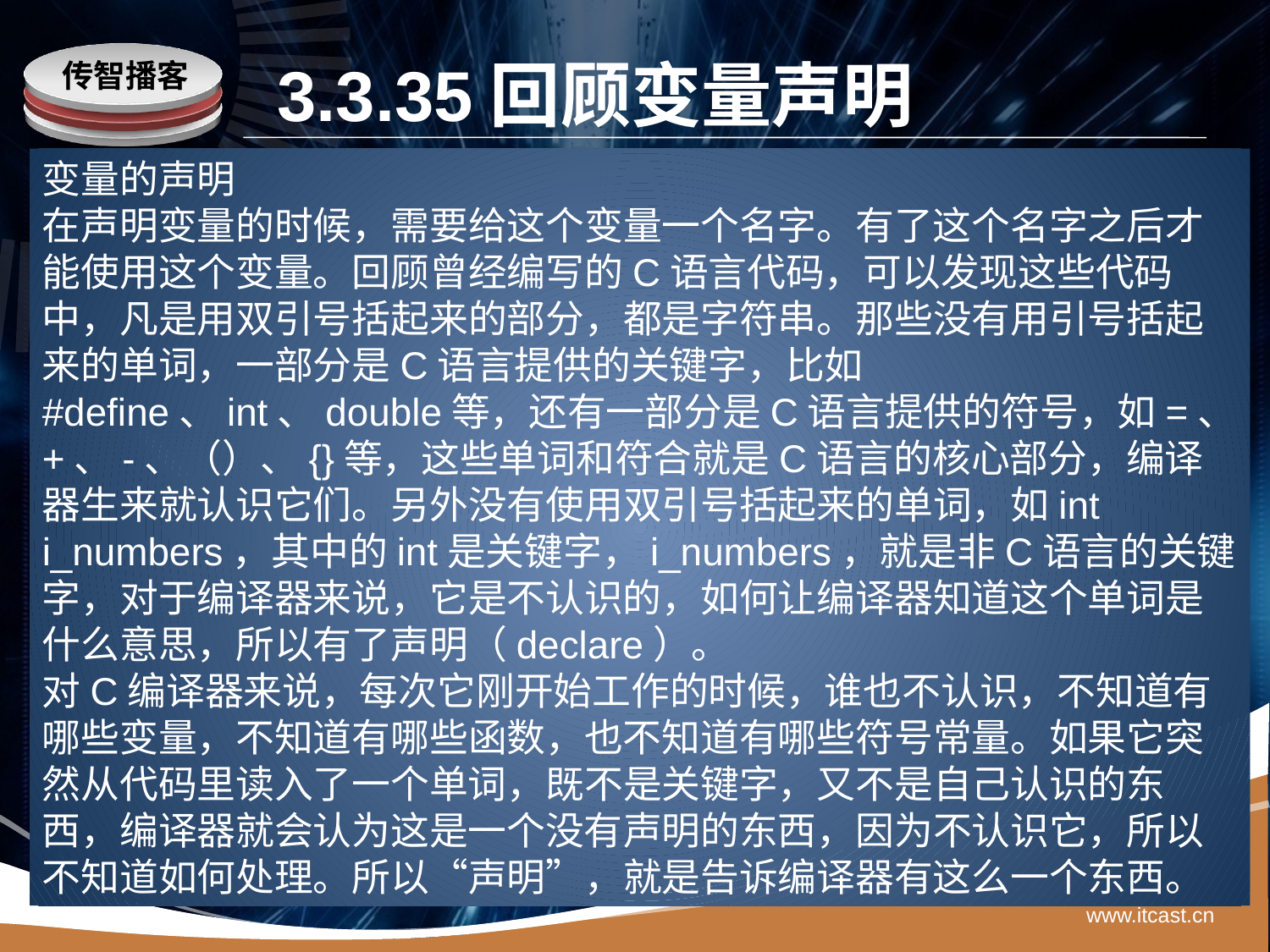

# 3.3.35回顾变量声明
变量的声明
在声明变量的时候，需要给这个变量一个名字。有了这个名字之后才能使用这个变量。回顾曾经编写的C语言代码，可以发现这些代码中，凡是用双引号括起来的部分，都是字符串。那些没有用引号括起来的单词，一部分是C语言提供的关键字，比如#define、int、double等，还有一部分是C语言提供的符号，如=、+、-、（）、{}等，这些单词和符合就是C语言的核心部分，编译器生来就认识它们。另外没有使用双引号括起来的单词，如int i_numbers，其中的int是关键字，i_numbers，就是非C语言的关键字，对于编译器来说，它是不认识的，如何让编译器知道这个单词是什么意思，所以有了声明（declare）。
对C编译器来说，每次它刚开始工作的时候，谁也不认识，不知道有哪些变量，不知道有哪些函数，也不知道有哪些符号常量。如果它突然从代码里读入了一个单词，既不是关键字，又不是自己认识的东西，编译器就会认为这是一个没有声明的东西，因为不认识它，所以不知道如何处理。所以“声明”，就是告诉编译器有这么一个东西。

www.itcast.cn